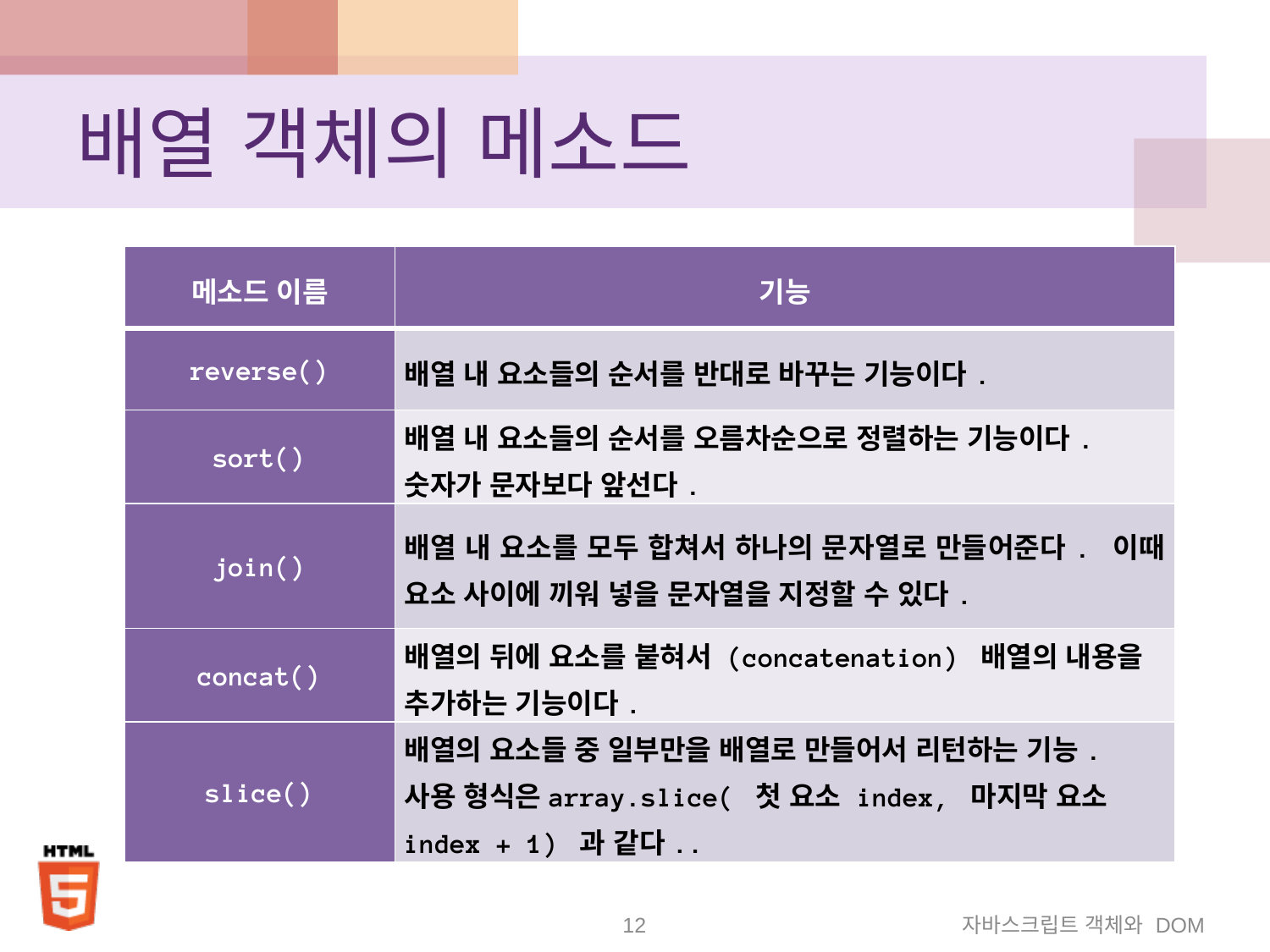

# 배열 객체의 메소드
| 메소드 이름 | 기능 |
| --- | --- |
| reverse() | 배열 내 요소들의 순서를 반대로 바꾸는 기능이다. |
| sort() | 배열 내 요소들의 순서를 오름차순으로 정렬하는 기능이다. 숫자가 문자보다 앞선다. |
| join() | 배열 내 요소를 모두 합쳐서 하나의 문자열로 만들어준다. 이때 요소 사이에 끼워 넣을 문자열을 지정할 수 있다. |
| concat() | 배열의 뒤에 요소를 붙혀서 (concatenation) 배열의 내용을 추가하는 기능이다. |
| slice() | 배열의 요소들 중 일부만을 배열로 만들어서 리턴하는 기능. 사용 형식은array.slice( 첫 요소 index, 마지막 요소 index + 1) 과 같다.. |
12
자바스크립트 객체와 DOM